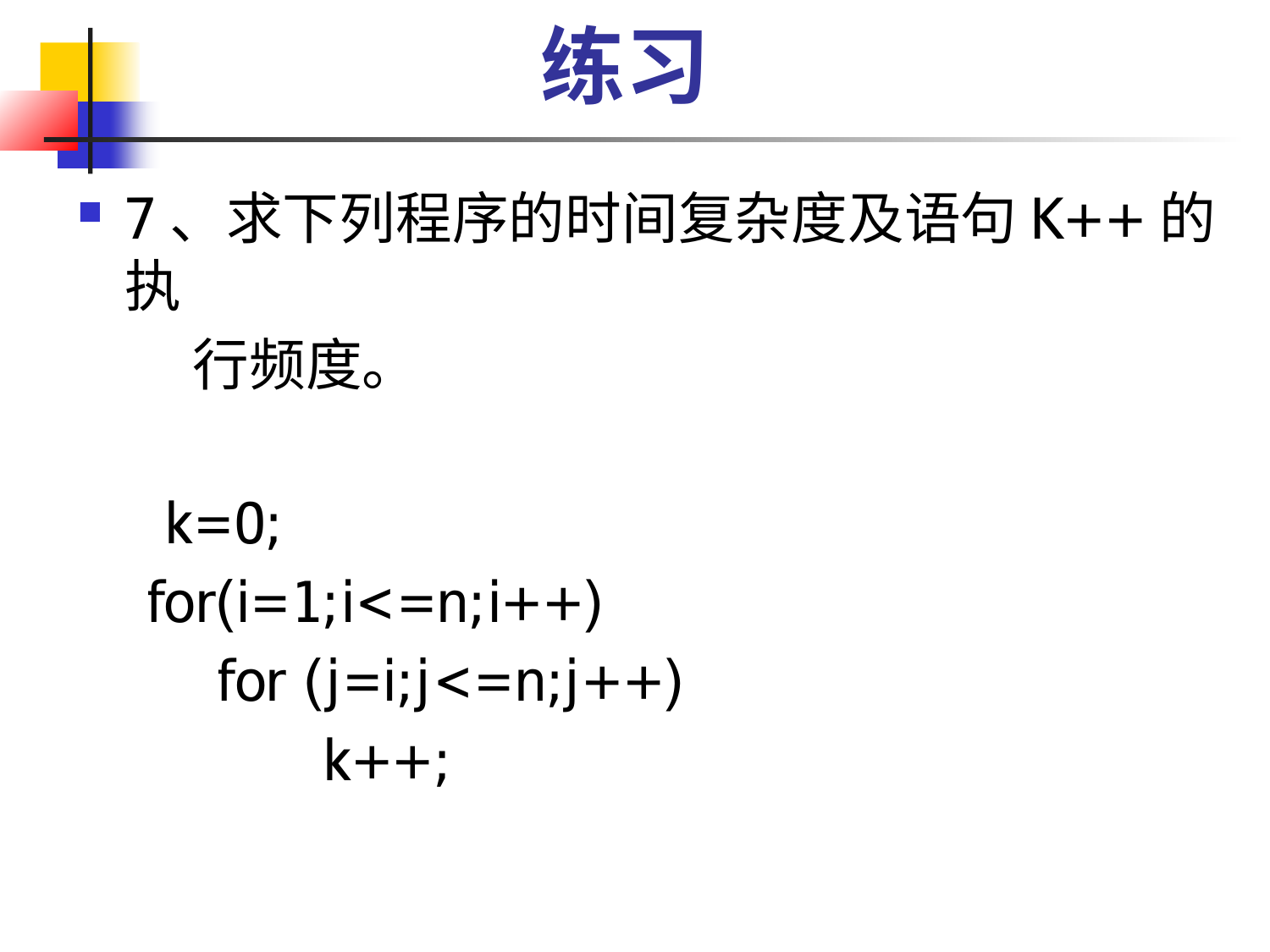

练习
7、求下列程序的时间复杂度及语句K++的执
        行频度。

     k=0;
    for(i=1;i<=n;i++)
        for (j=i;j<=n;j++)
              k++;